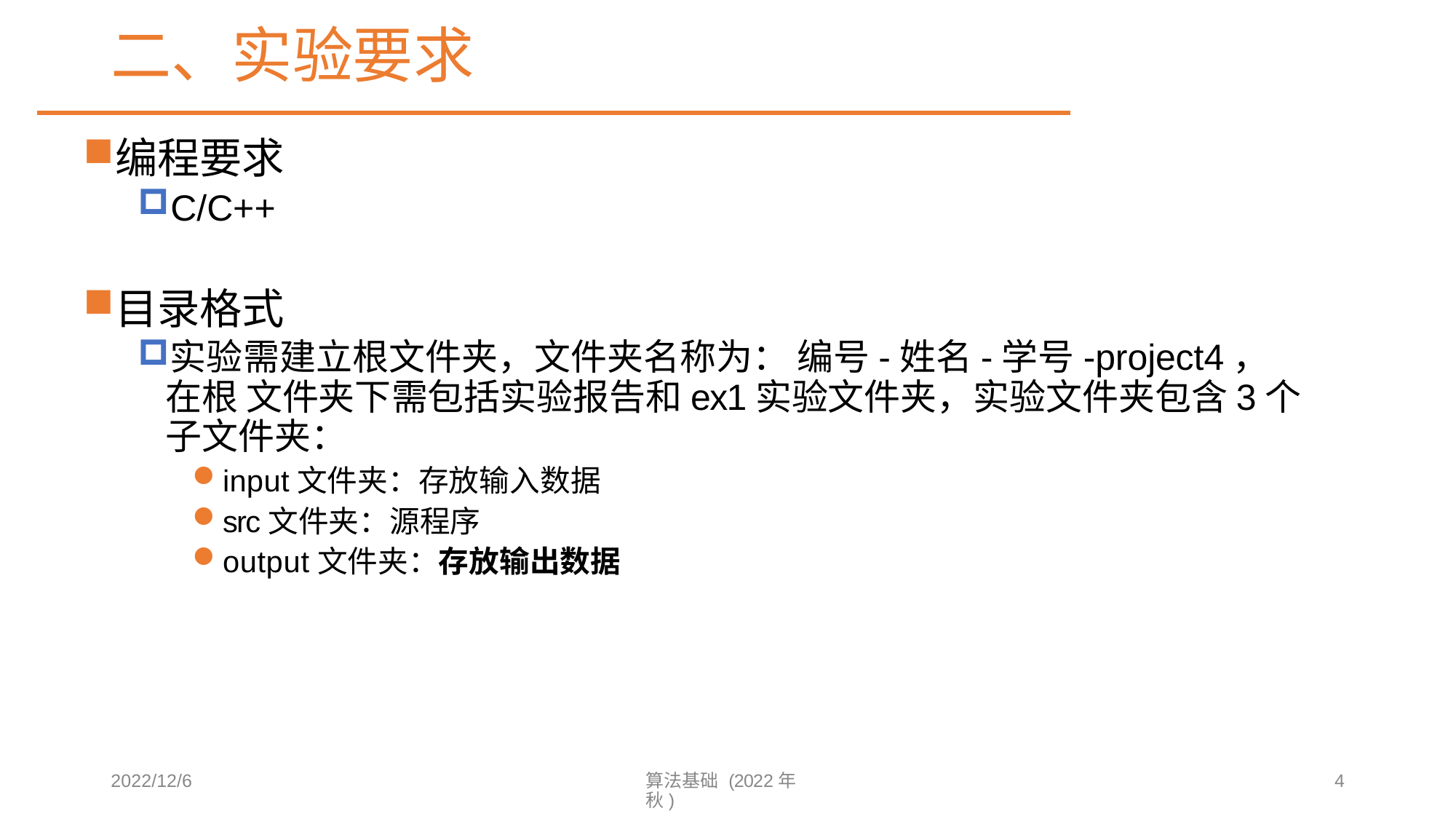

# 二、实验要求
编程要求
C/C++

目录格式
实验需建立根文件夹，文件夹名称为： 编号-姓名-学号-project4， 在根 文件夹下需包括实验报告和ex1实验文件夹，实验文件夹包含3个子文件夹：
input文件夹：存放输入数据
src文件夹：源程序
output文件夹：存放输出数据
2022/12/6
算法基础 (2022年秋)
4